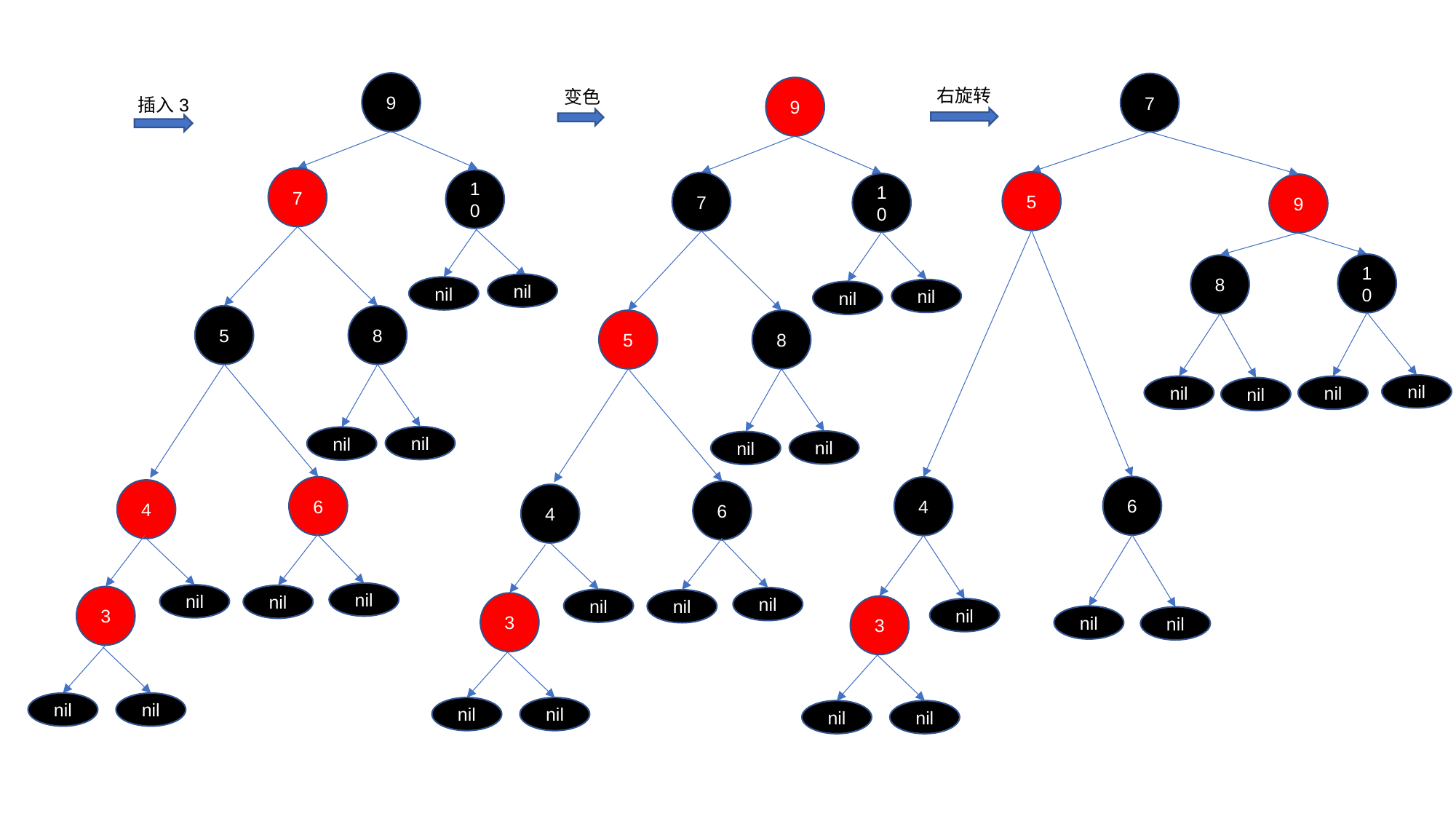

9
7
9
 右旋转
 变色
 插入3

7
10
5
7
10
9
10
8
nil
nil
nil
nil
5
8
5
8
nil
nil
nil
nil
nil
nil
nil
nil
6
6
4
4
6
4
nil
nil
nil
3
nil
nil
nil
3
3
nil
nil
nil
nil
nil
nil
nil
nil
nil